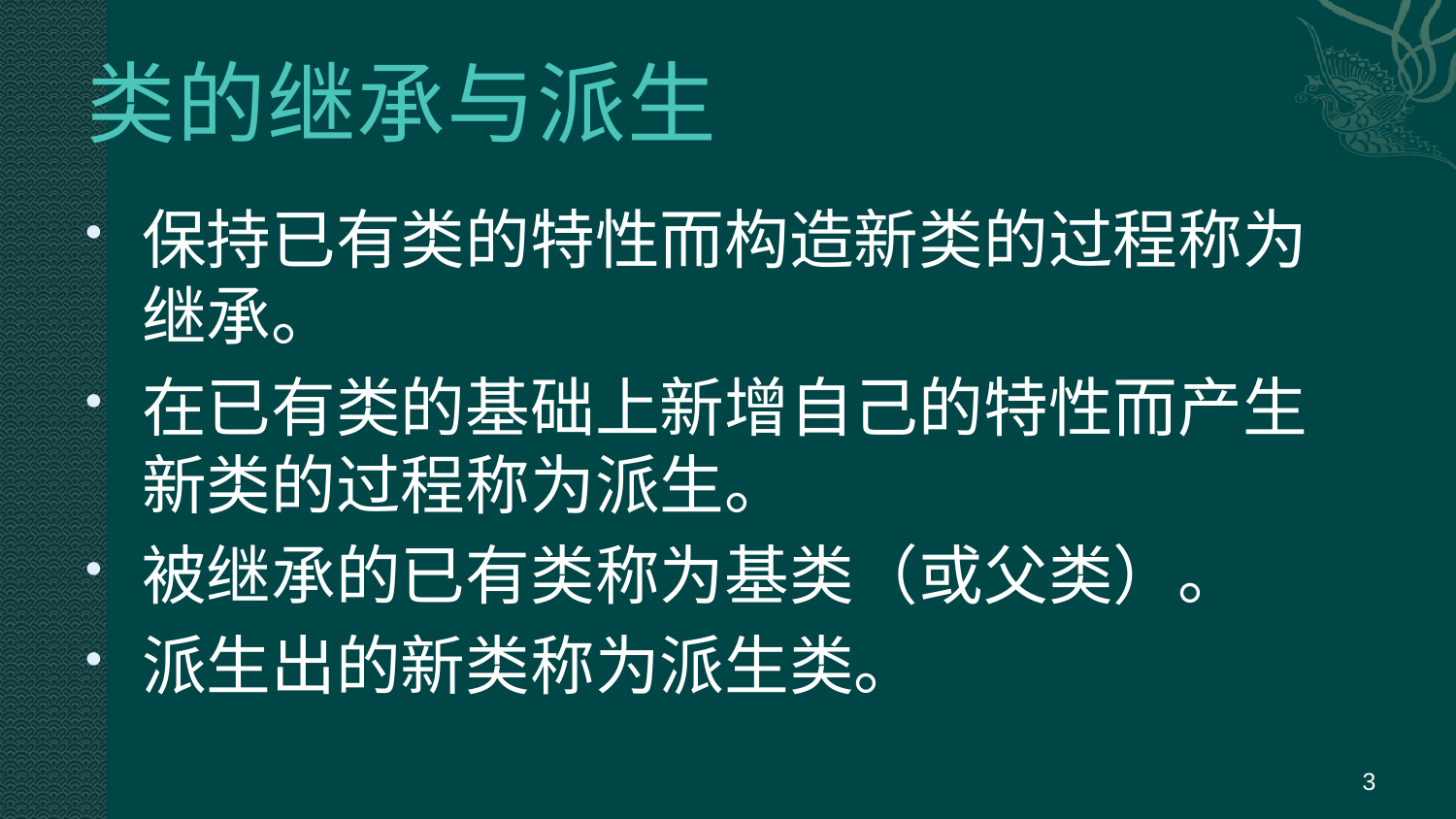

# 类的继承与派生
保持已有类的特性而构造新类的过程称为继承。
在已有类的基础上新增自己的特性而产生新类的过程称为派生。
被继承的已有类称为基类（或父类）。
派生出的新类称为派生类。
3